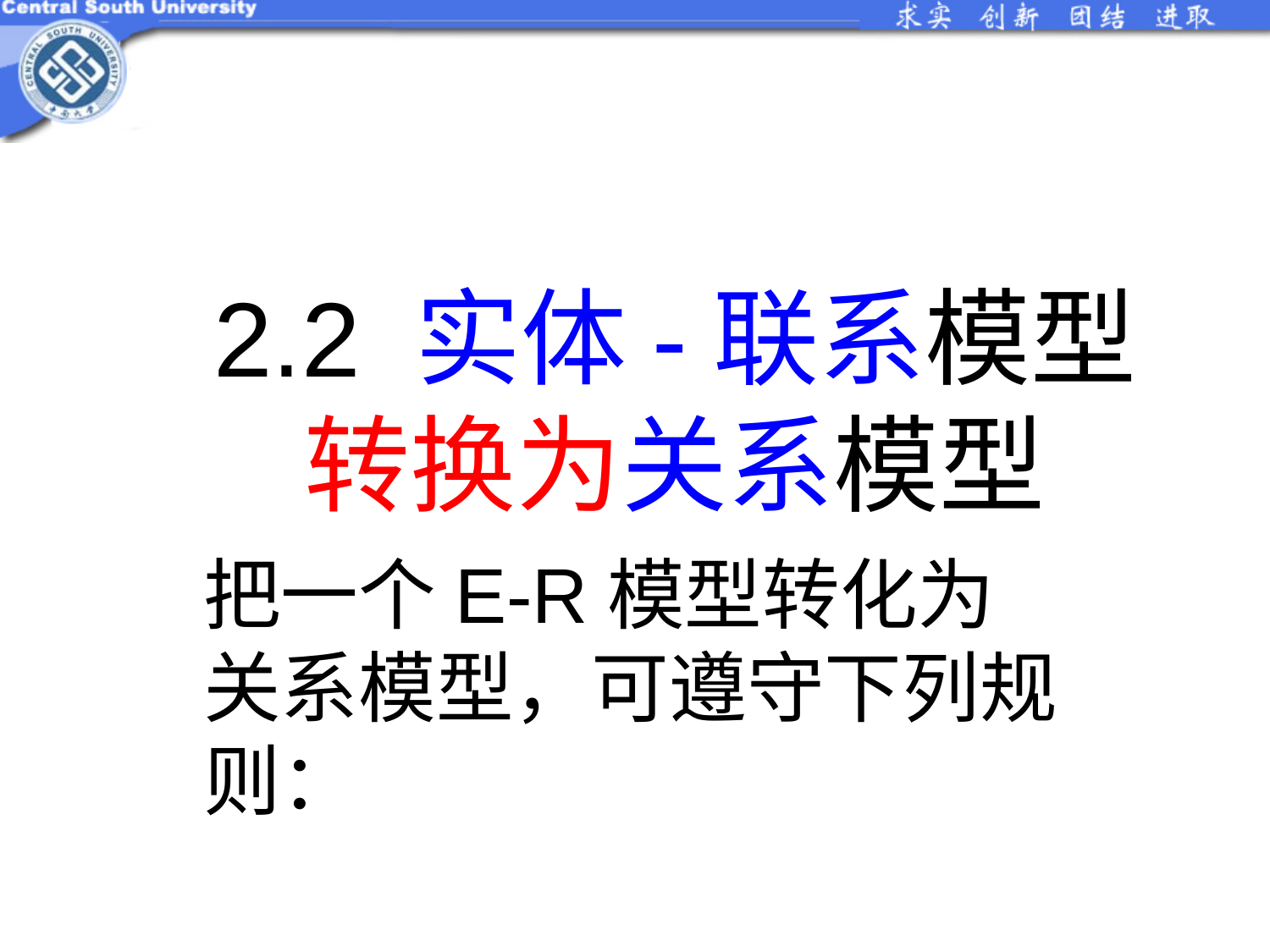

# 2.2 实体-联系模型 转换为关系模型
把一个E-R模型转化为关系模型，可遵守下列规则：